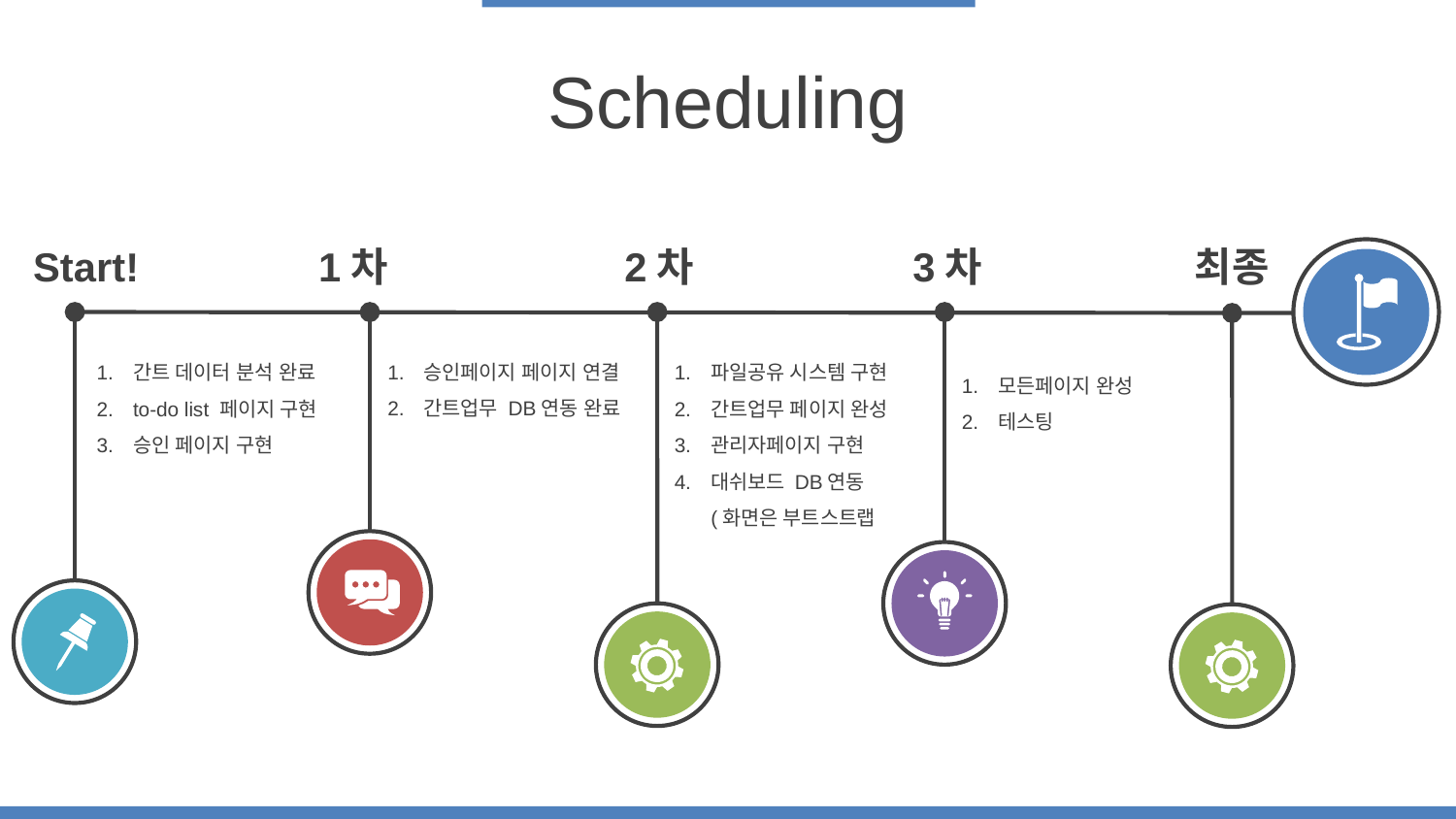

Scheduling
Start!
1차
2차
3차
최종

간트 데이터 분석 완료
to-do list 페이지 구현
승인 페이지 구현

승인페이지 페이지 연결
간트업무 DB연동 완료
파일공유 시스템 구현
간트업무 페이지 완성
관리자페이지 구현
대쉬보드 DB연동
(화면은 부트스트랩
모든페이지 완성
테스팅